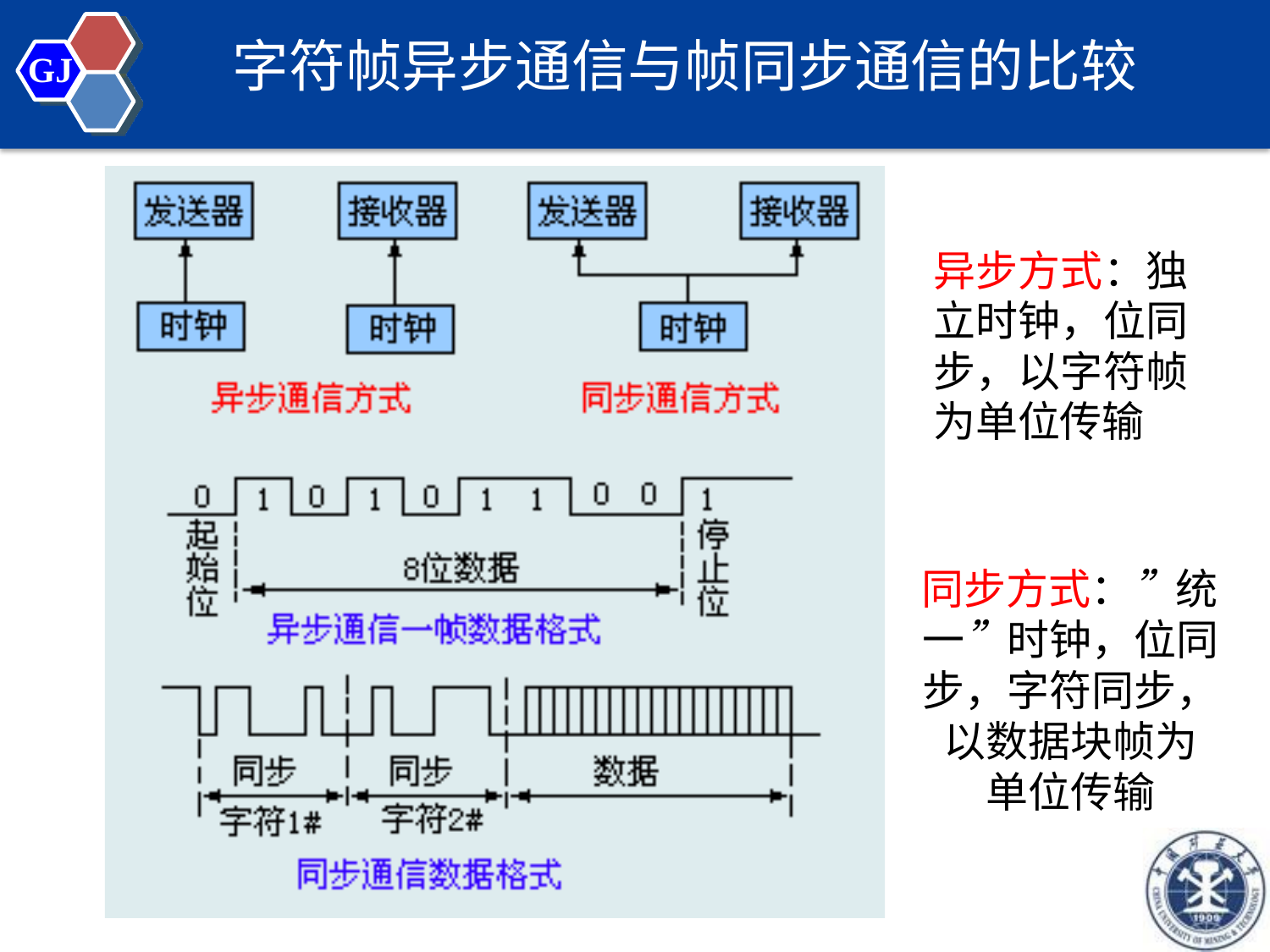

# 字符帧异步通信与帧同步通信的比较
GJ

异步方式：独 立时钟，位同 步，以字符帧 为单位传输

同步方式：”统 一”时钟，位同 步，字符同步， 以数据块帧为 单位传输